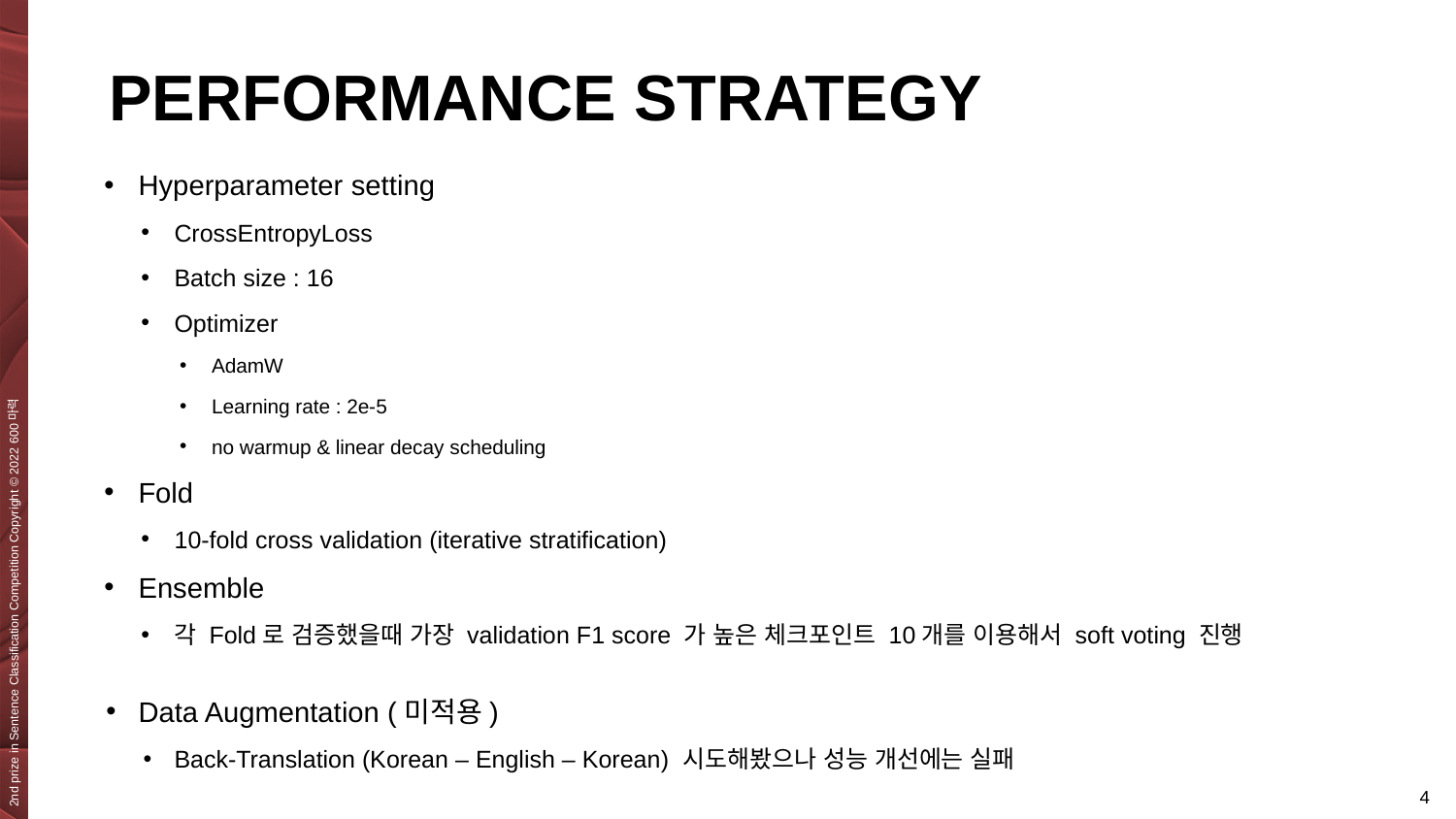

# PERFORMANCE STRATEGY
Hyperparameter setting
CrossEntropyLoss
Batch size : 16
Optimizer
AdamW
Learning rate : 2e-5
no warmup & linear decay scheduling
Fold
10-fold cross validation (iterative stratification)
Ensemble
각 Fold로 검증했을때 가장 validation F1 score 가 높은 체크포인트 10개를 이용해서 soft voting 진행

Data Augmentation (미적용)
Back-Translation (Korean – English – Korean) 시도해봤으나 성능 개선에는 실패